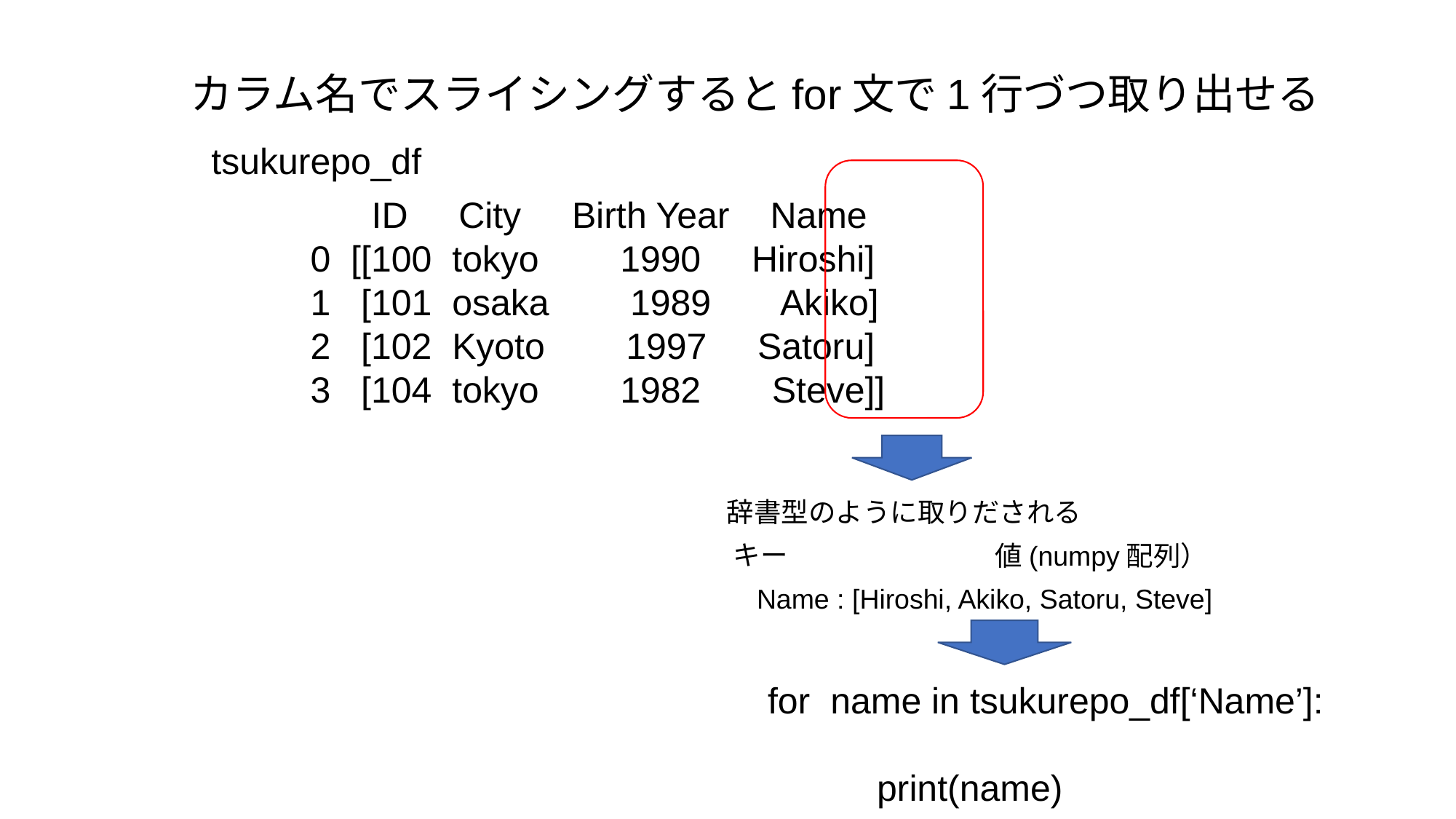

カラム名でスライシングするとfor文で1行づつ取り出せる
tsukurepo_df

      ID     City     Birth Year    Name
0  [[100  tokyo        1990     Hiroshi]
1   [101  osaka        1989       Akiko]
2   [102  Kyoto        1997     Satoru]
3   [104  tokyo        1982       Steve]]

辞書型のように取りだされる
キー
値(numpy配列）
Name : [Hiroshi, Akiko, Satoru, Steve]

for  name in tsukurepo_df[‘Name’]:

	print(name)